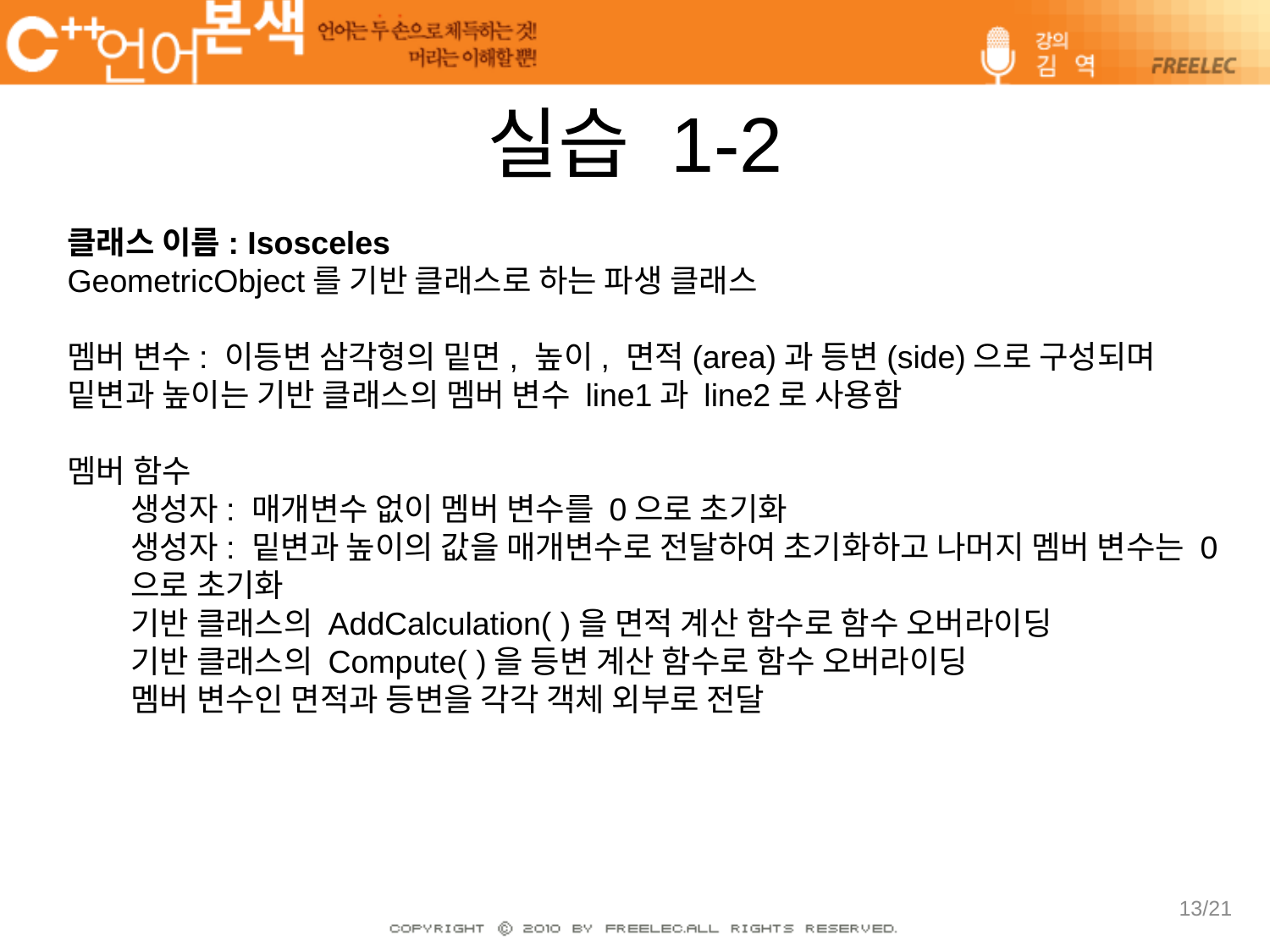

# 실습 1-2
클래스 이름: Isosceles
GeometricObject를 기반 클래스로 하는 파생 클래스

멤버 변수: 이등변 삼각형의 밑면, 높이, 면적(area)과 등변(side)으로 구성되며 밑변과 높이는 기반 클래스의 멤버 변수 line1과 line2로 사용함

멤버 함수
생성자: 매개변수 없이 멤버 변수를 0으로 초기화
생성자: 밑변과 높이의 값을 매개변수로 전달하여 초기화하고 나머지 멤버 변수는 0으로 초기화
기반 클래스의 AddCalculation( )을 면적 계산 함수로 함수 오버라이딩
기반 클래스의 Compute( )을 등변 계산 함수로 함수 오버라이딩
멤버 변수인 면적과 등변을 각각 객체 외부로 전달

13/21